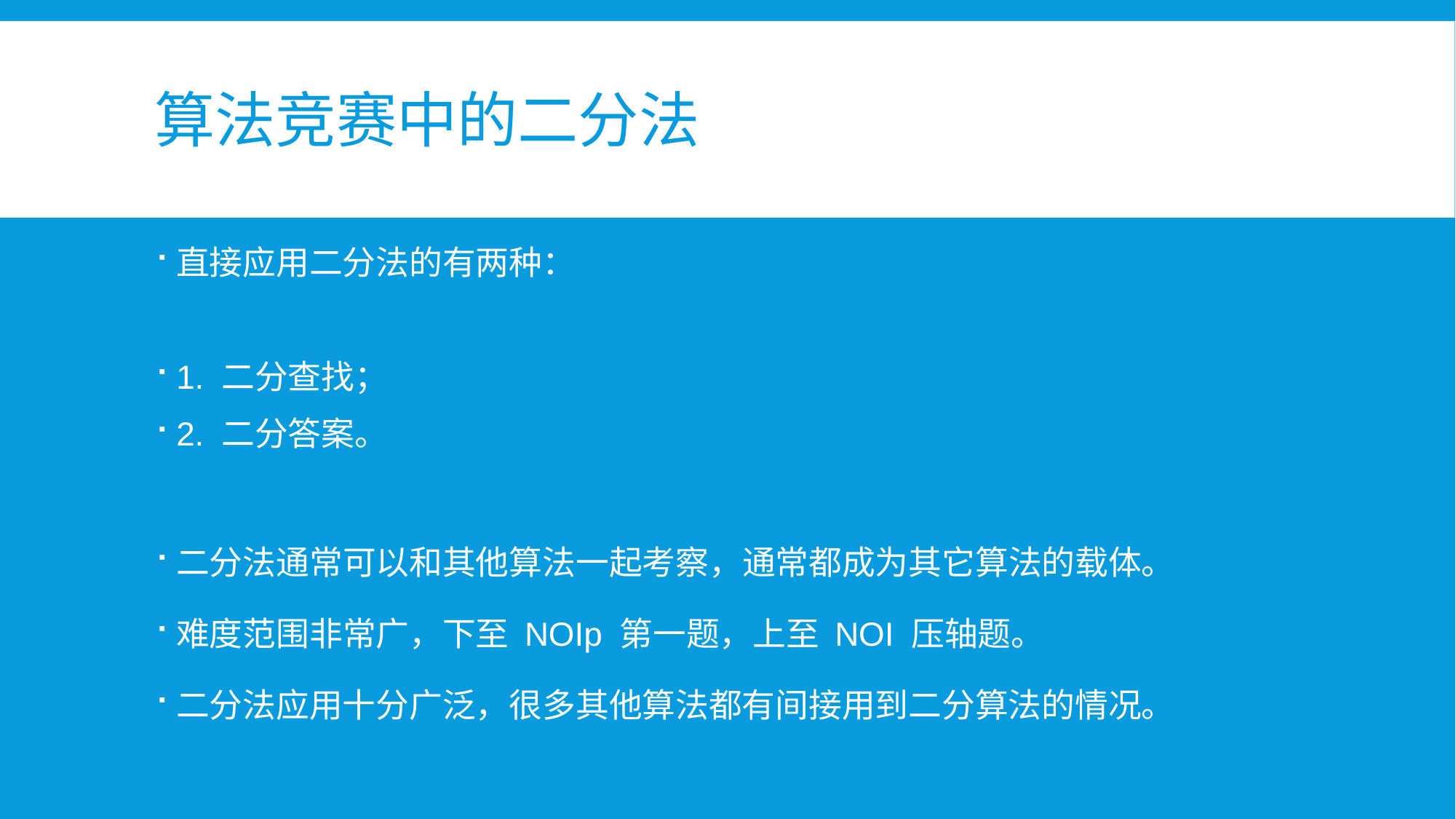

# 算法竞赛中的二分法
直接应用二分法的有两种：

1. 二分查找；
2. 二分答案。

二分法通常可以和其他算法一起考察，通常都成为其它算法的载体。
难度范围非常广，下至 NOIp 第一题，上至 NOI 压轴题。
二分法应用十分广泛，很多其他算法都有间接用到二分算法的情况。